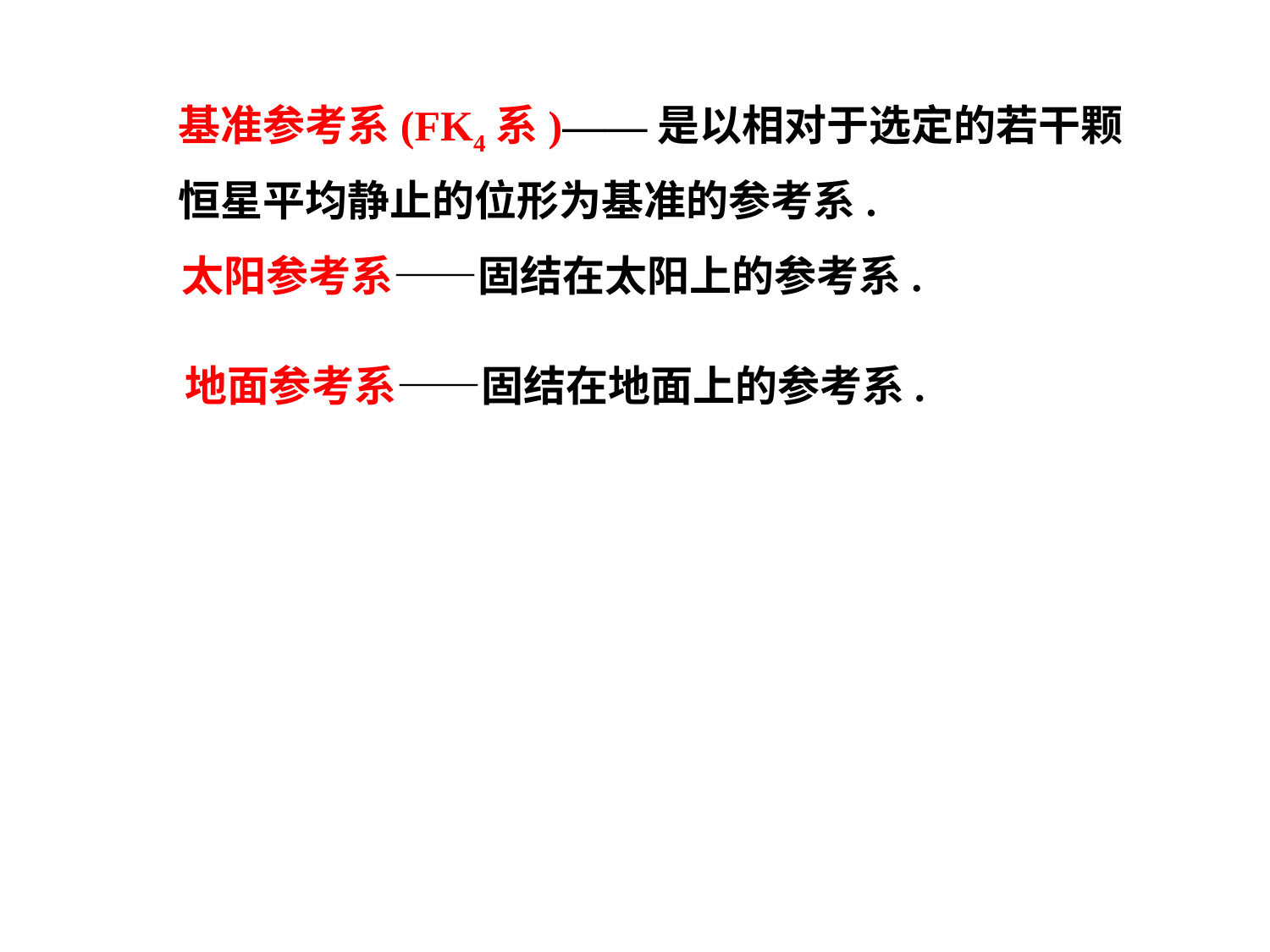

基准参考系(FK4系)——是以相对于选定的若干颗恒星平均静止的位形为基准的参考系.
太阳参考系——固结在太阳上的参考系.
地面参考系——固结在地面上的参考系.